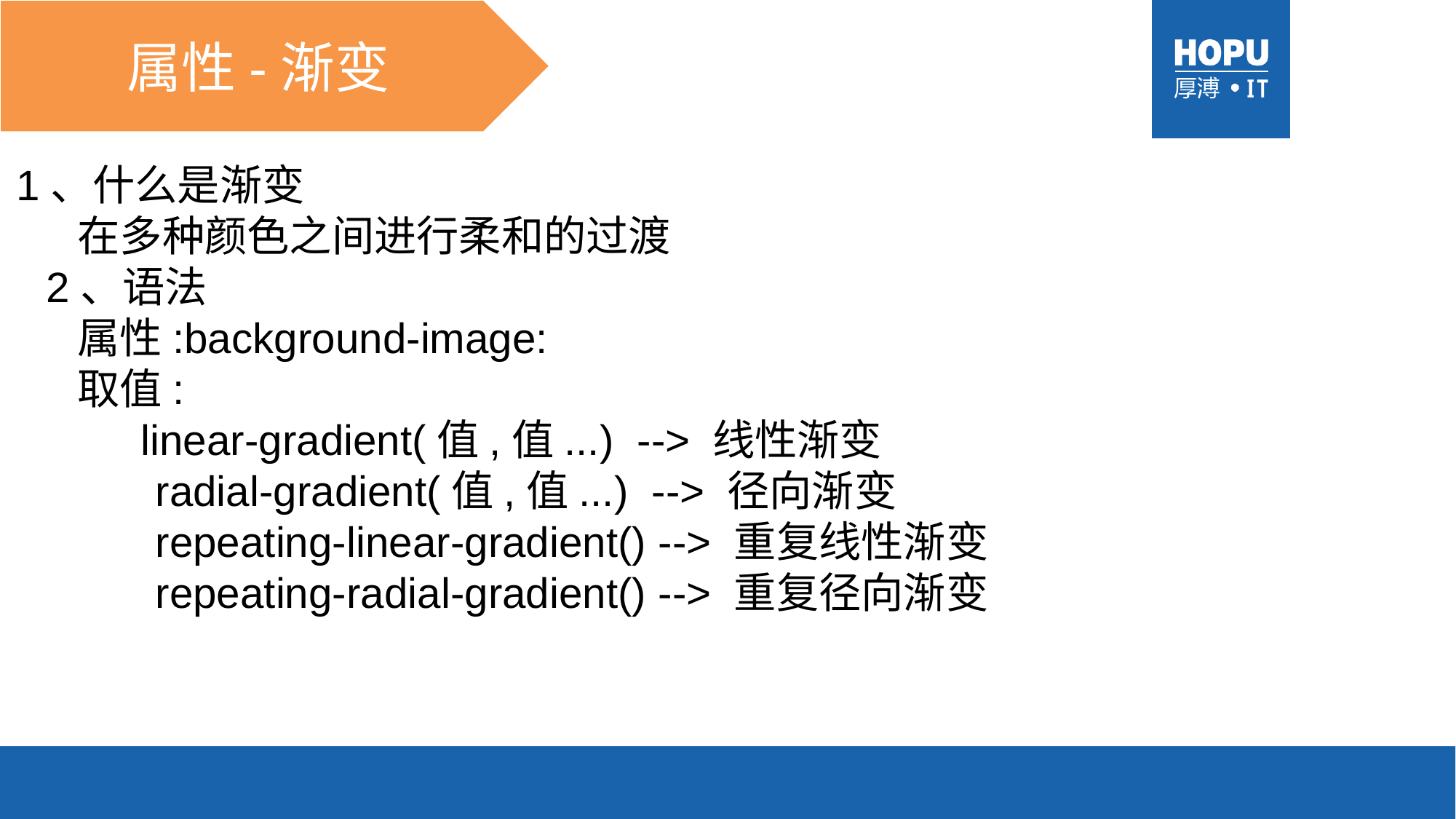

属性-渐变
 1、什么是渐变
      在多种颜色之间进行柔和的过渡
   2、语法
      属性:background-image:
      取值:
           linear-gradient(值,值...)  --> 线性渐变
	   radial-gradient(值,值...)  --> 径向渐变
	   repeating-linear-gradient() --> 重复线性渐变
	   repeating-radial-gradient() --> 重复径向渐变